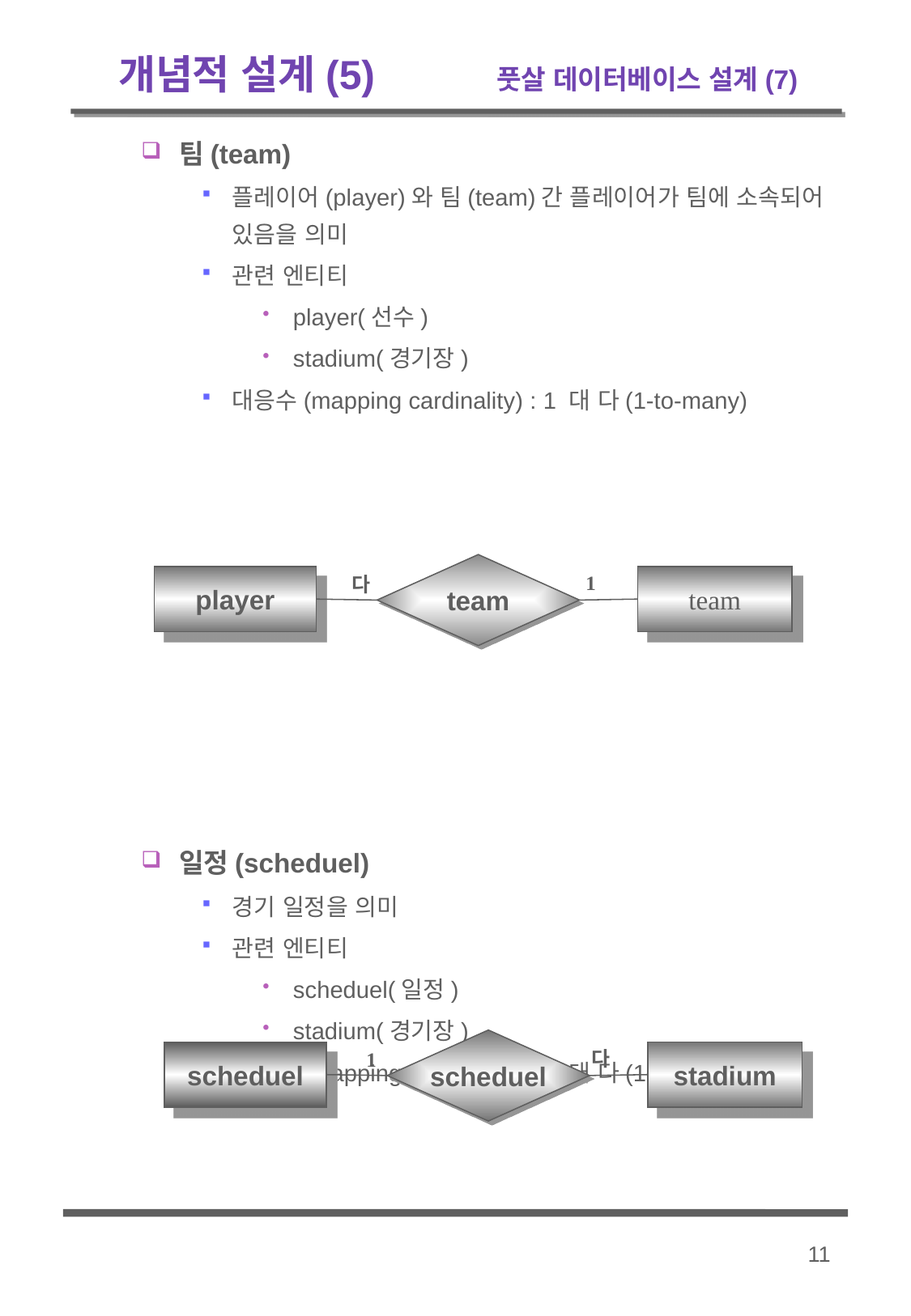

# 개념적 설계(5)  	 풋살 데이터베이스 설계(7)
팀(team)
플레이어(player)와 팀(team)간 플레이어가 팀에 소속되어 있음을 의미
관련 엔티티
player(선수)
stadium(경기장)
대응수(mapping cardinality) : 1 대 다(1-to-many)

일정(scheduel)
경기 일정을 의미
관련 엔티티
scheduel(일정)
stadium(경기장)
대응수(mapping cardinality) : 1 대 다(1-to-many)

team
1
다
player
team
scheduel
다
1
scheduel
stadium
11